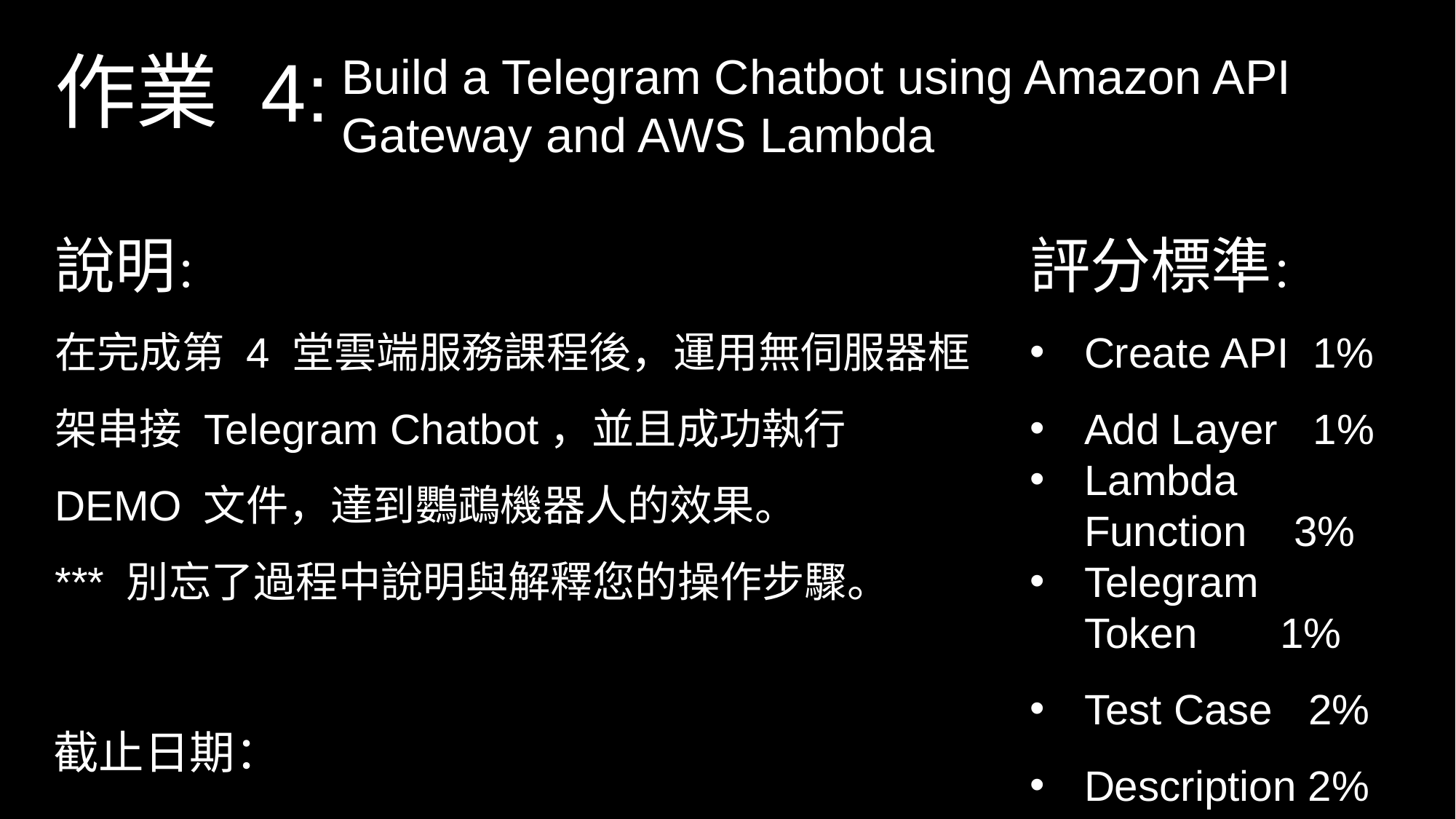

作業 4:
Build a Telegram Chatbot using Amazon API Gateway and AWS Lambda
說明：
在完成第 4 堂雲端服務課程後，運用無伺服器框架串接 Telegram Chatbot，並且成功執行 DEMO 文件，達到鸚鵡機器人的效果。
*** 別忘了過程中說明與解釋您的操作步驟。
評分標準：
Create API  1%
Add Layer   1%
Lambda
Function    3%
Telegram
Token       1%
Test Case   2%
Description 2%
截止日期：